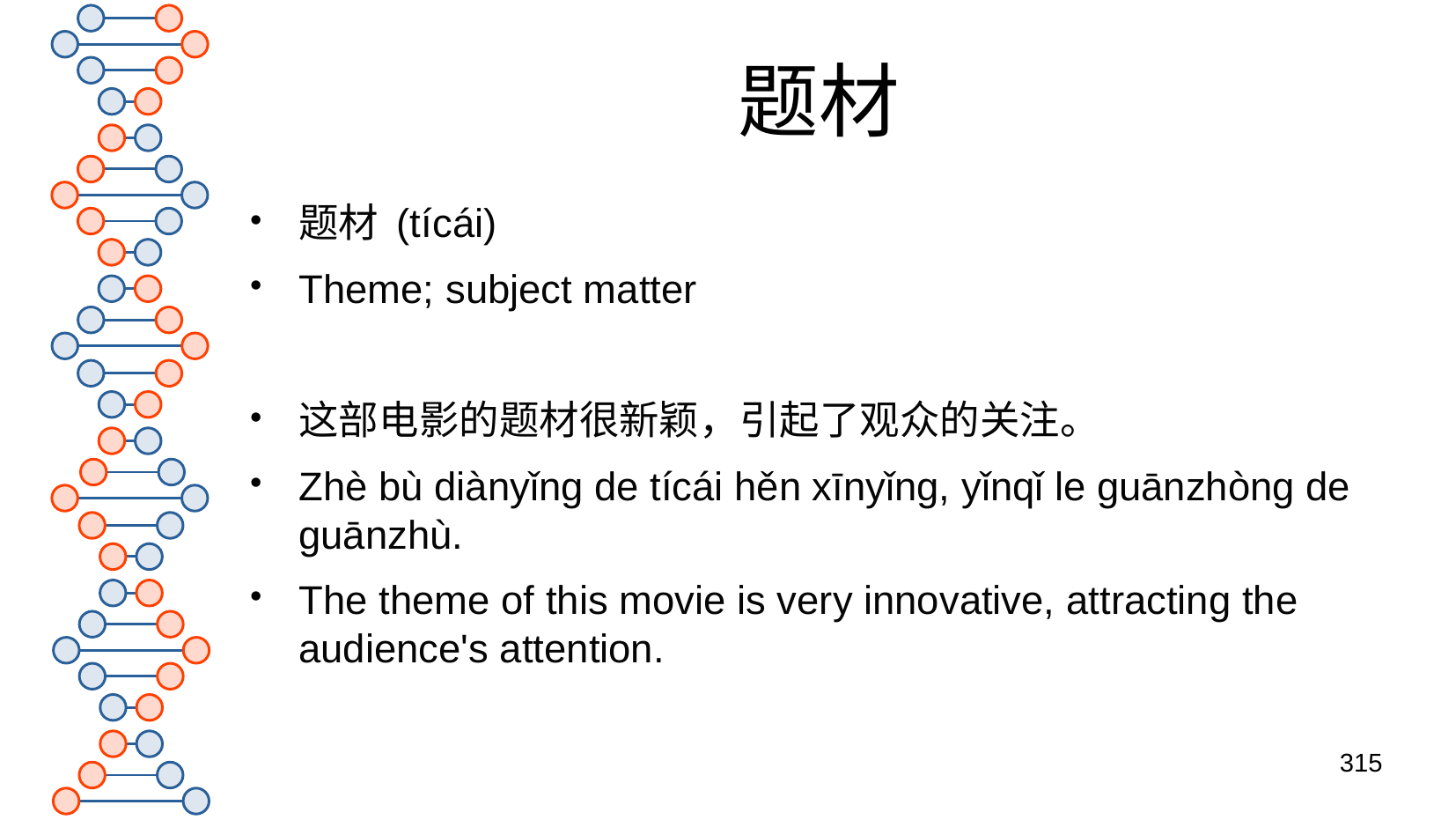

# 题材
题材 (tícái)
Theme; subject matter

这部电影的题材很新颖，引起了观众的关注。
Zhè bù diànyǐng de tícái hěn xīnyǐng, yǐnqǐ le guānzhòng de guānzhù.
The theme of this movie is very innovative, attracting the audience's attention.

315